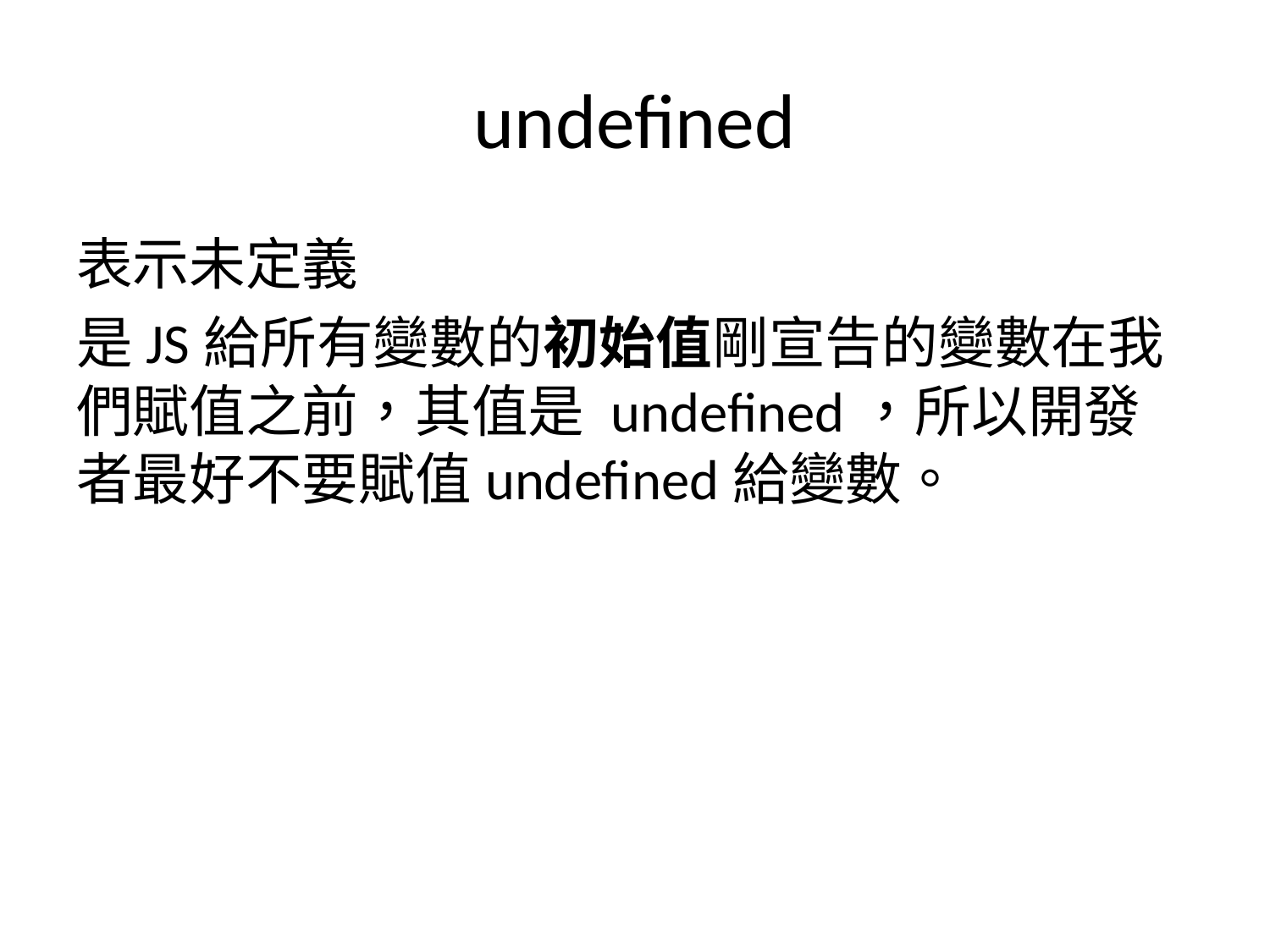

# undefined
表示未定義
是JS給所有變數的初始值剛宣告的變數在我們賦值之前，其值是 undefined，所以開發者最好不要賦值undefined給變數。